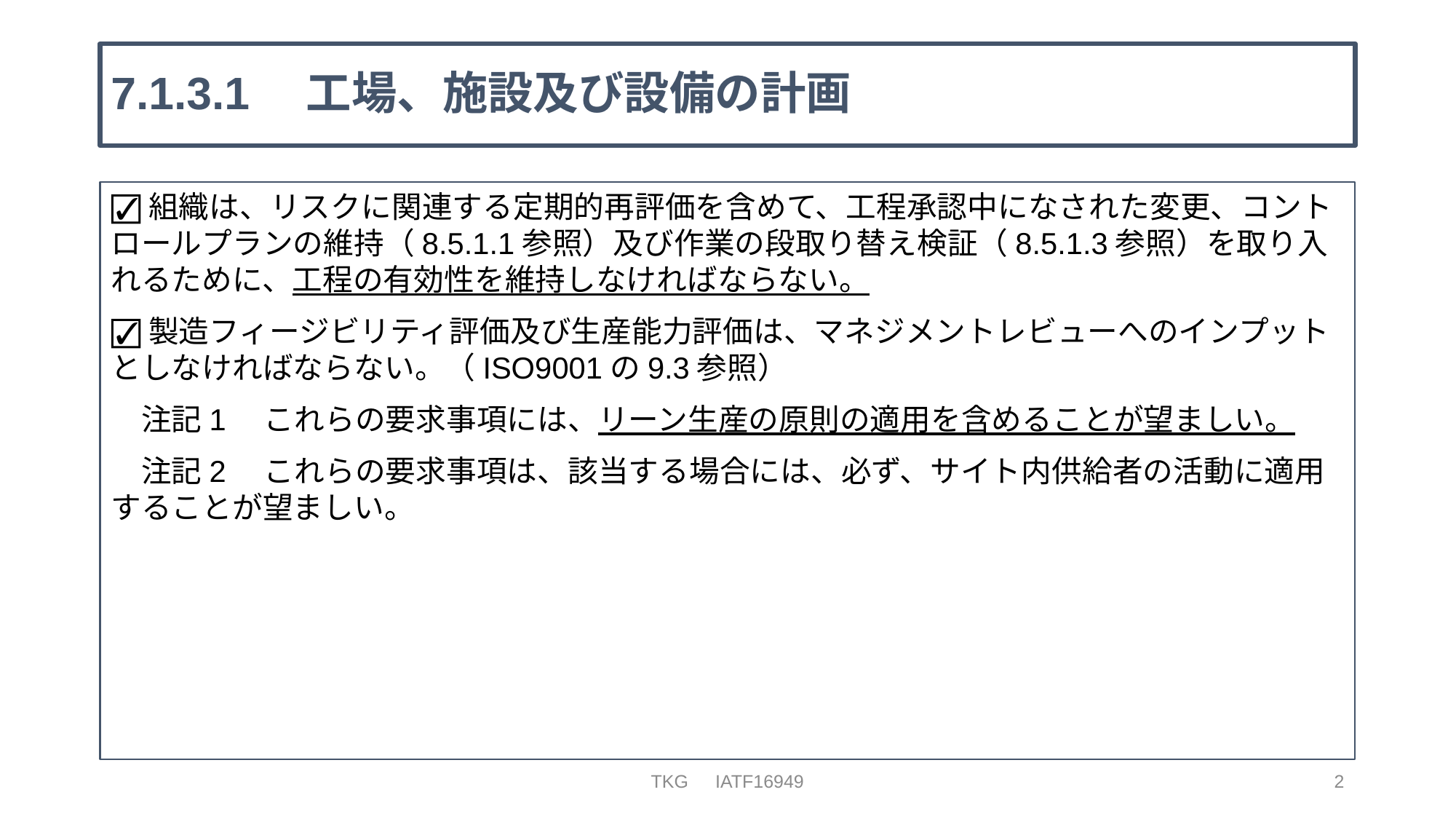

# 7.1.3.1　工場、施設及び設備の計画
☑組織は、リスクに関連する定期的再評価を含めて、工程承認中になされた変更、コントロールプランの維持（8.5.1.1参照）及び作業の段取り替え検証（8.5.1.3参照）を取り入れるために、工程の有効性を維持しなければならない。
☑製造フィージビリティ評価及び生産能力評価は、マネジメントレビューへのインプットとしなければならない。（ISO9001の9.3参照）
　注記1　これらの要求事項には、リーン生産の原則の適用を含めることが望ましい。
　注記2　これらの要求事項は、該当する場合には、必ず、サイト内供給者の活動に適用することが望ましい。

TKG　IATF16949
2